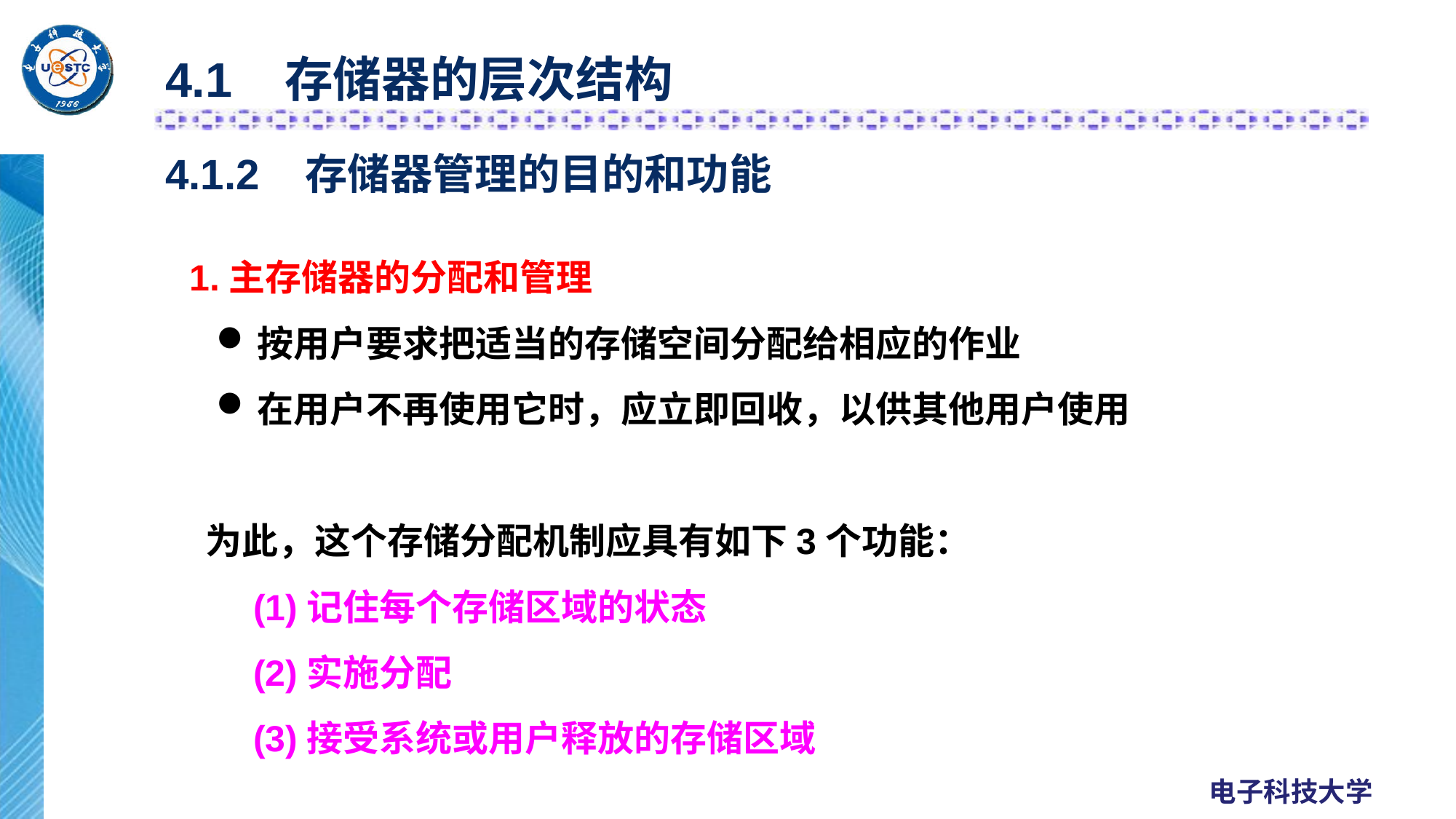

4.1   存储器的层次结构
4.1.2   存储器管理的目的和功能
1.主存储器的分配和管理
按用户要求把适当的存储空间分配给相应的作业
在用户不再使用它时，应立即回收，以供其他用户使用

为此，这个存储分配机制应具有如下3个功能：
(1)记住每个存储区域的状态
(2)实施分配
(3)接受系统或用户释放的存储区域